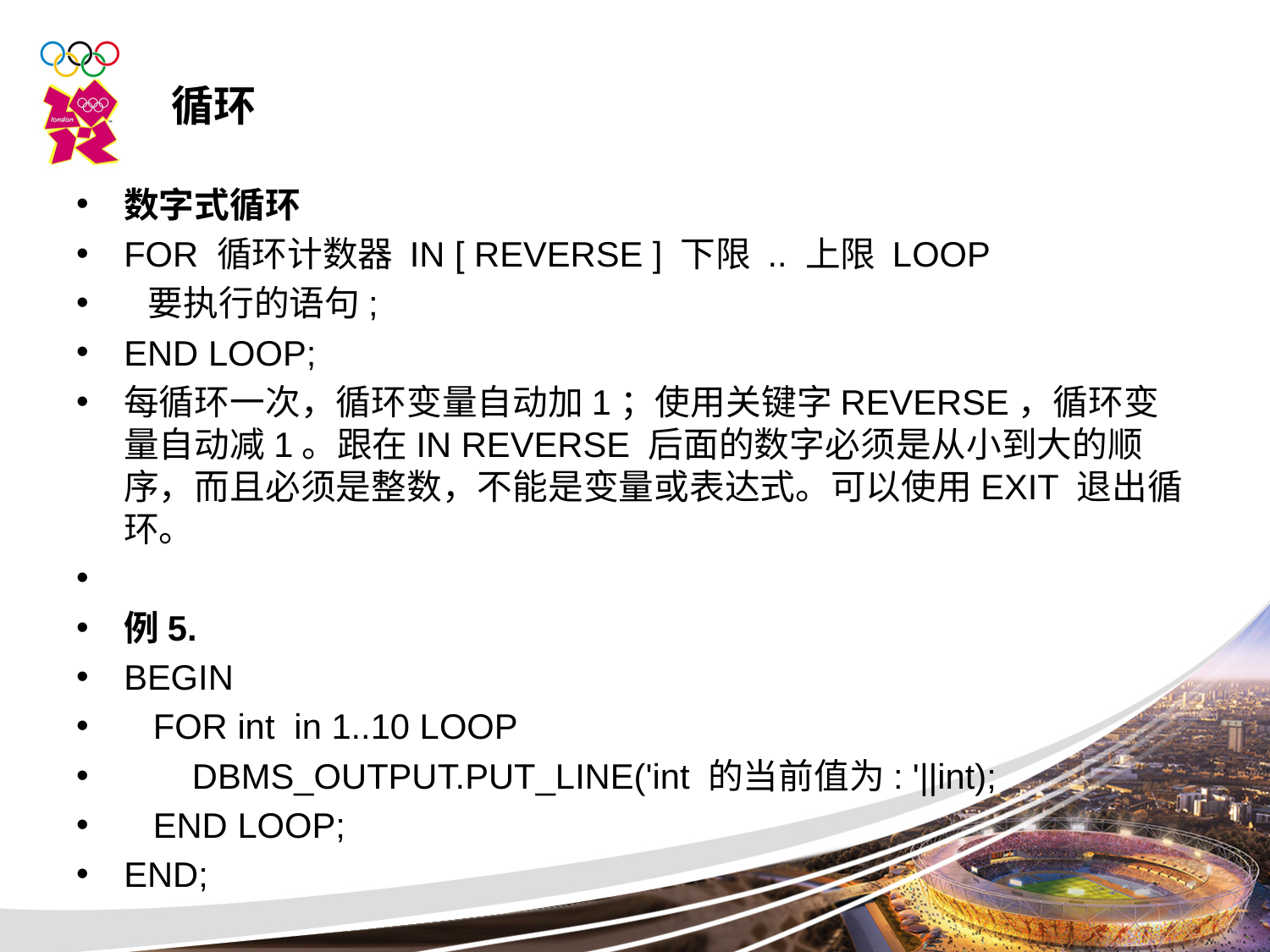

循环
数字式循环
FOR 循环计数器 IN [ REVERSE ] 下限 .. 上限 LOOP
  要执行的语句;
END LOOP;
每循环一次，循环变量自动加1；使用关键字REVERSE，循环变量自动减1。跟在IN REVERSE 后面的数字必须是从小到大的顺序，而且必须是整数，不能是变量或表达式。可以使用EXIT 退出循环。

例5.
BEGIN
   FOR int  in 1..10 LOOP
       DBMS_OUTPUT.PUT_LINE('int 的当前值为: '||int);
   END LOOP;
END;